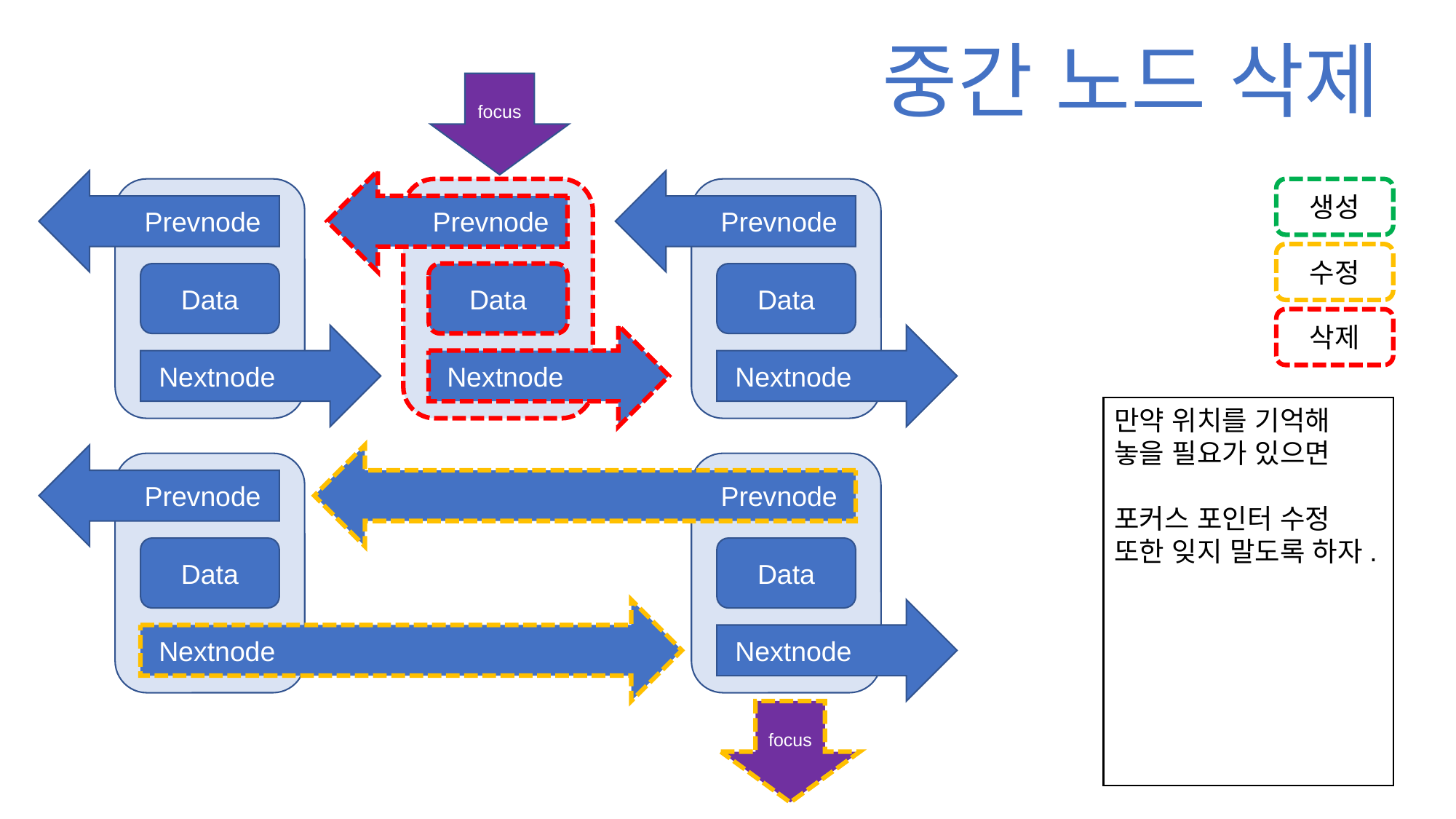

중간 노드 삭제
focus
Prevnode
Prevnode
Prevnode

생성
수정
Data
Data
Data
삭제
 Nextnode
 Nextnode
 Nextnode
만약 위치를 기억해 놓을 필요가 있으면

포커스 포인터 수정 또한 잊지 말도록 하자.
Prevnode
Prevnode

Data
Data
 Nextnode
 Nextnode
focus